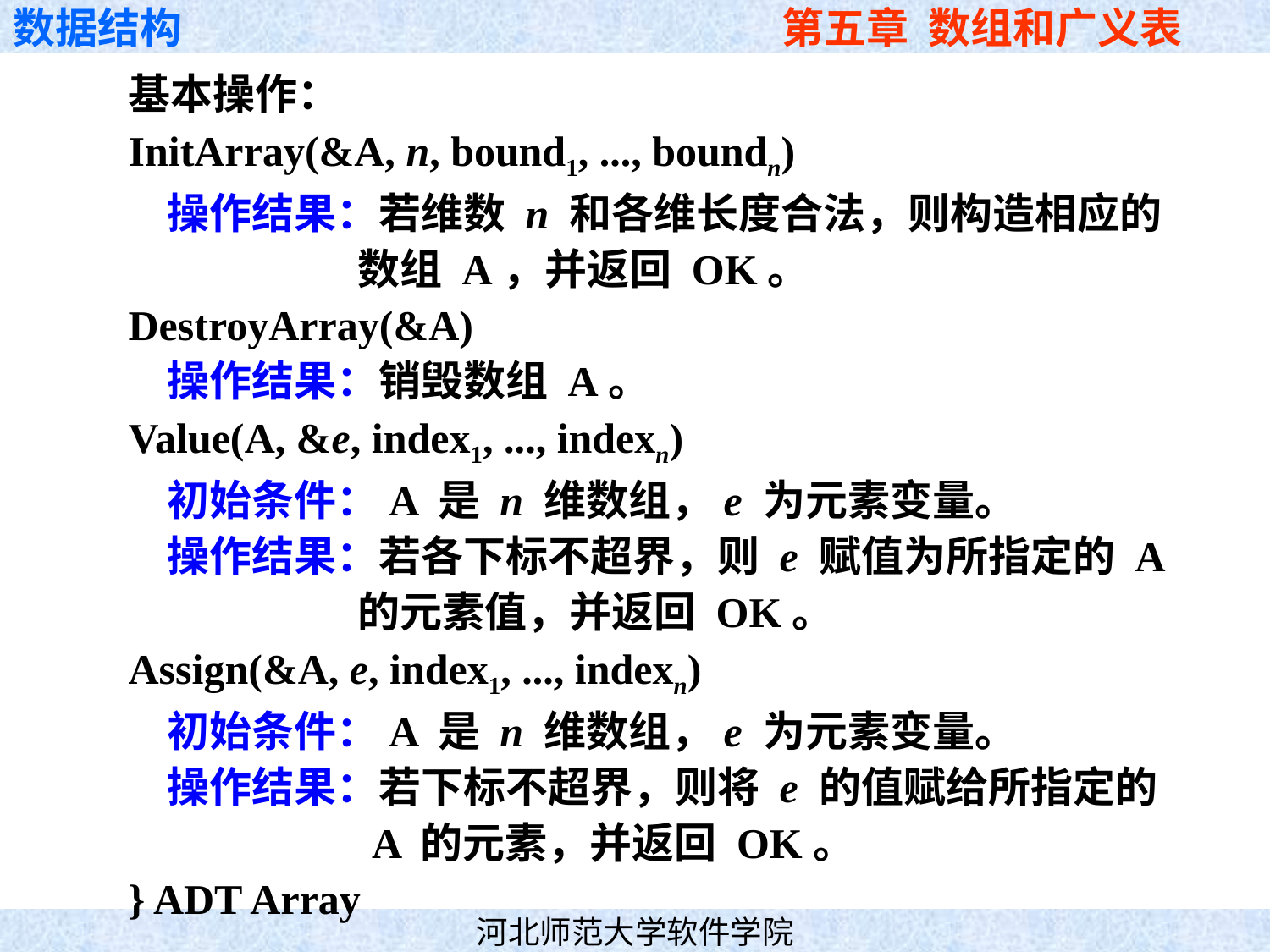

基本操作：
InitArray(&A, n, bound1, ..., boundn)
   操作结果：若维数 n 和各维长度合法，则构造相应的
                       数组 A，并返回 OK。
DestroyArray(&A)
   操作结果：销毁数组 A。
Value(A, &e, index1, ..., indexn)
   初始条件：A 是 n 维数组，e 为元素变量。
   操作结果：若各下标不超界，则 e 赋值为所指定的 A
                       的元素值，并返回 OK。
Assign(&A, e, index1, ..., indexn)
   初始条件：A 是 n 维数组，e 为元素变量。
   操作结果：若下标不超界，则将 e 的值赋给所指定的
                       A 的元素，并返回 OK。
} ADT Array